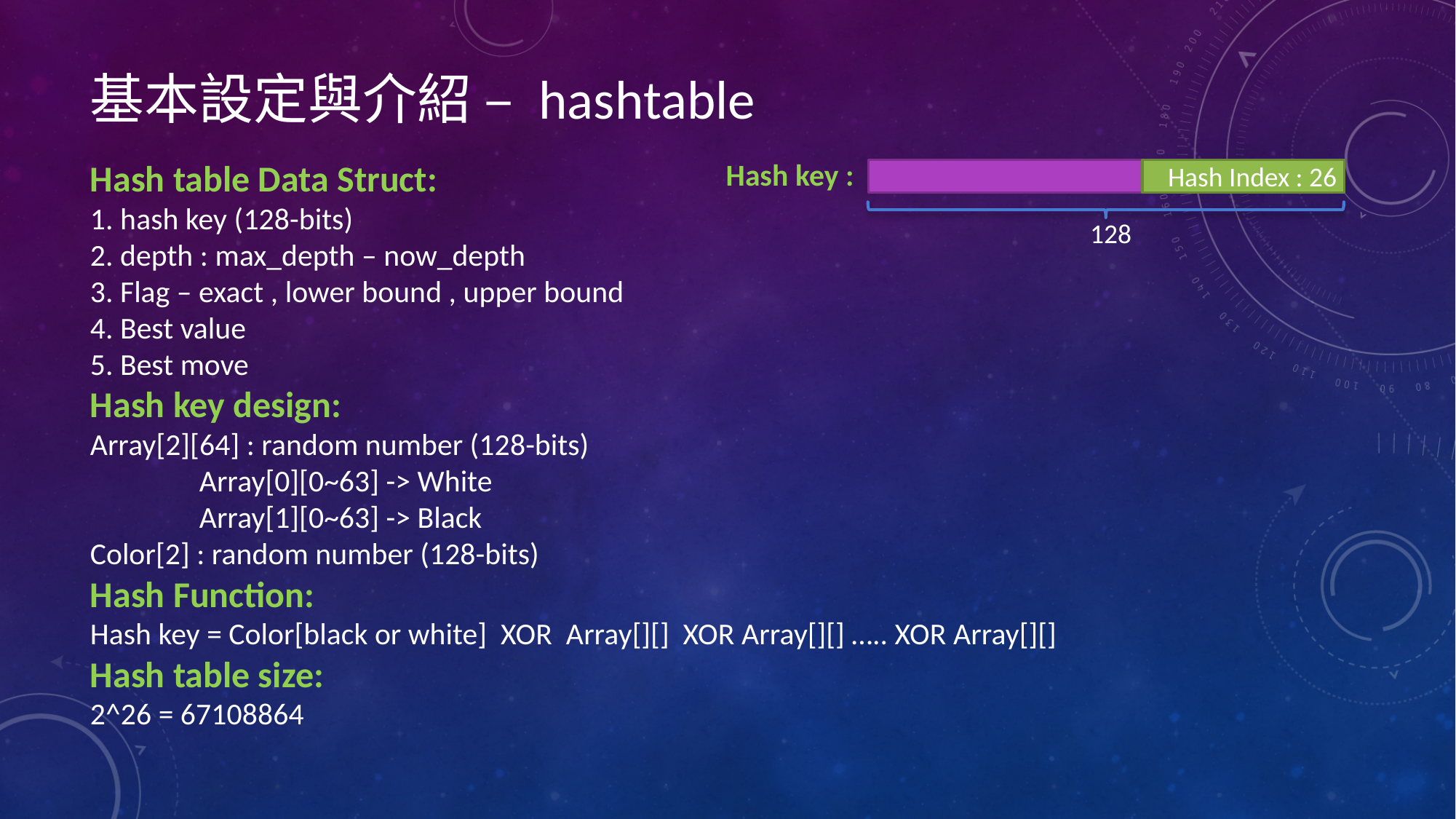

基本設定與介紹 – hashtable
Hash table Data Struct:
1. hash key (128-bits)
2. depth : max_depth – now_depth
3. Flag – exact , lower bound , upper bound
4. Best value
5. Best move
Hash key design:
Array[2][64] : random number (128-bits)
	Array[0][0~63] -> White
	Array[1][0~63] -> Black
Color[2] : random number (128-bits)
Hash Function:
Hash key = Color[black or white]  XOR  Array[][]  XOR Array[][] ….. XOR Array[][]
Hash table size:
2^26 = 67108864

Hash key :
Hash Index : 26

128